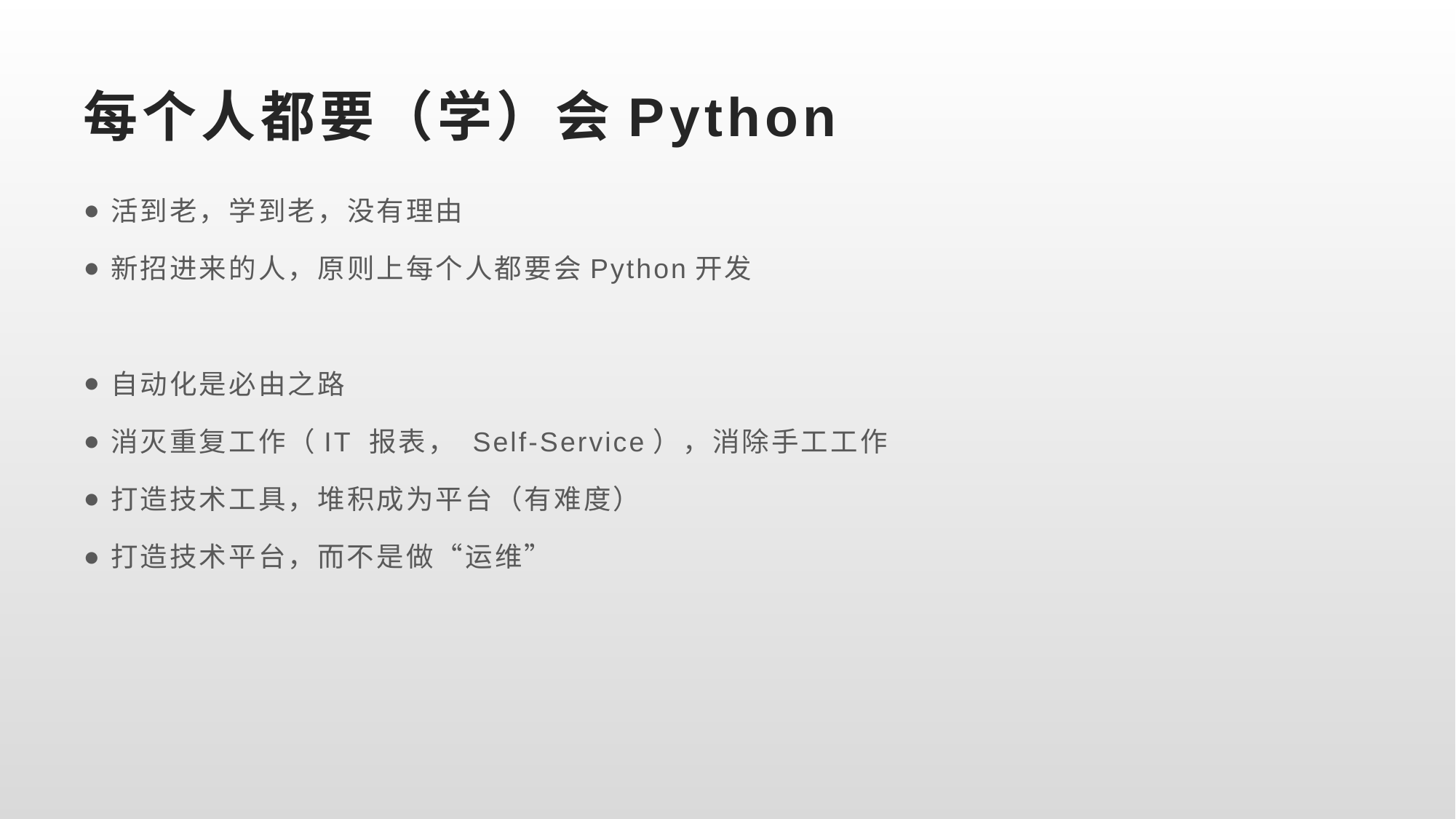

# 每个人都要（学）会Python
活到老，学到老，没有理由
新招进来的人，原则上每个人都要会Python开发

自动化是必由之路
消灭重复工作（IT 报表， Self-Service），消除手工工作
打造技术工具，堆积成为平台（有难度）
打造技术平台，而不是做“运维”